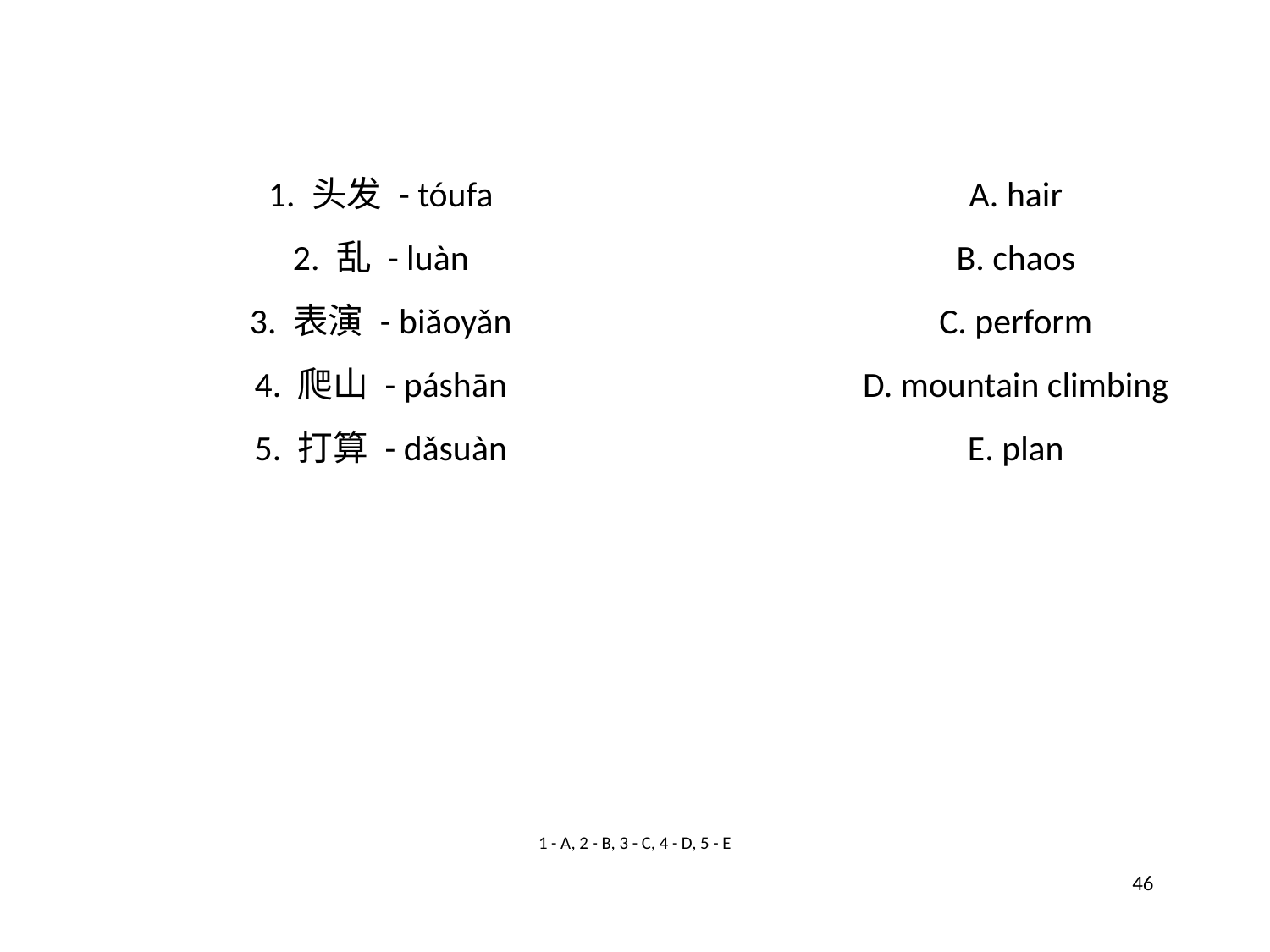

1. 头发 - tóufa

A. hair

2. 乱 - luàn

B. chaos

3. 表演 - biǎoyǎn

C. perform

4. 爬山 - páshān

D. mountain climbing

5. 打算 - dǎsuàn

E. plan
1 - A, 2 - B, 3 - C, 4 - D, 5 - E

46